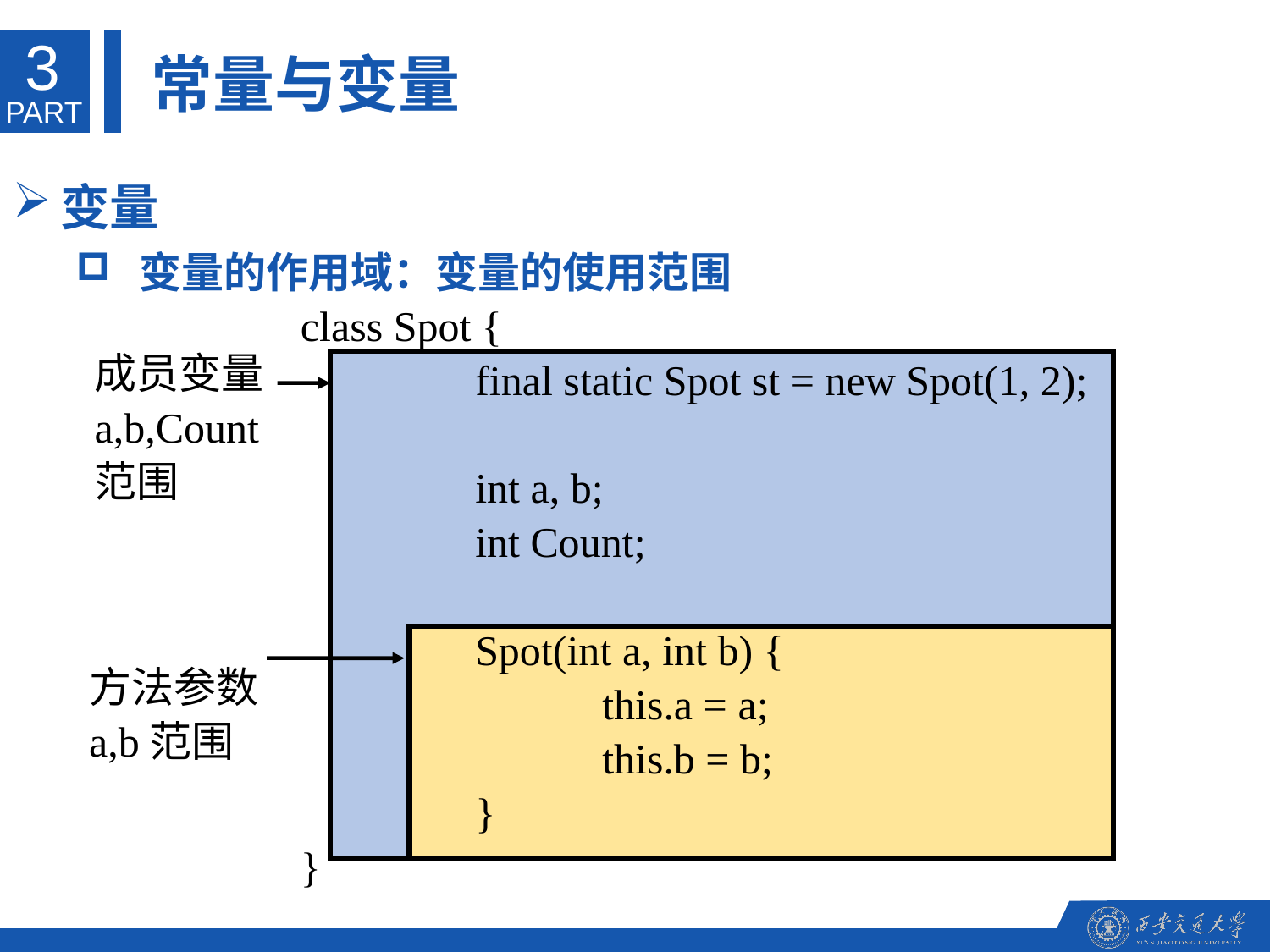

3
常量与变量
PART
变量
变量的作用域：变量的使用范围

class Spot {
		final static Spot st = new Spot(1, 2);

		int a, b;
		int Count;

		Spot(int a, int b) {
			this.a = a;
			this.b = b;
		}
}
成员变量
a,b,Count
范围

方法参数
a,b范围